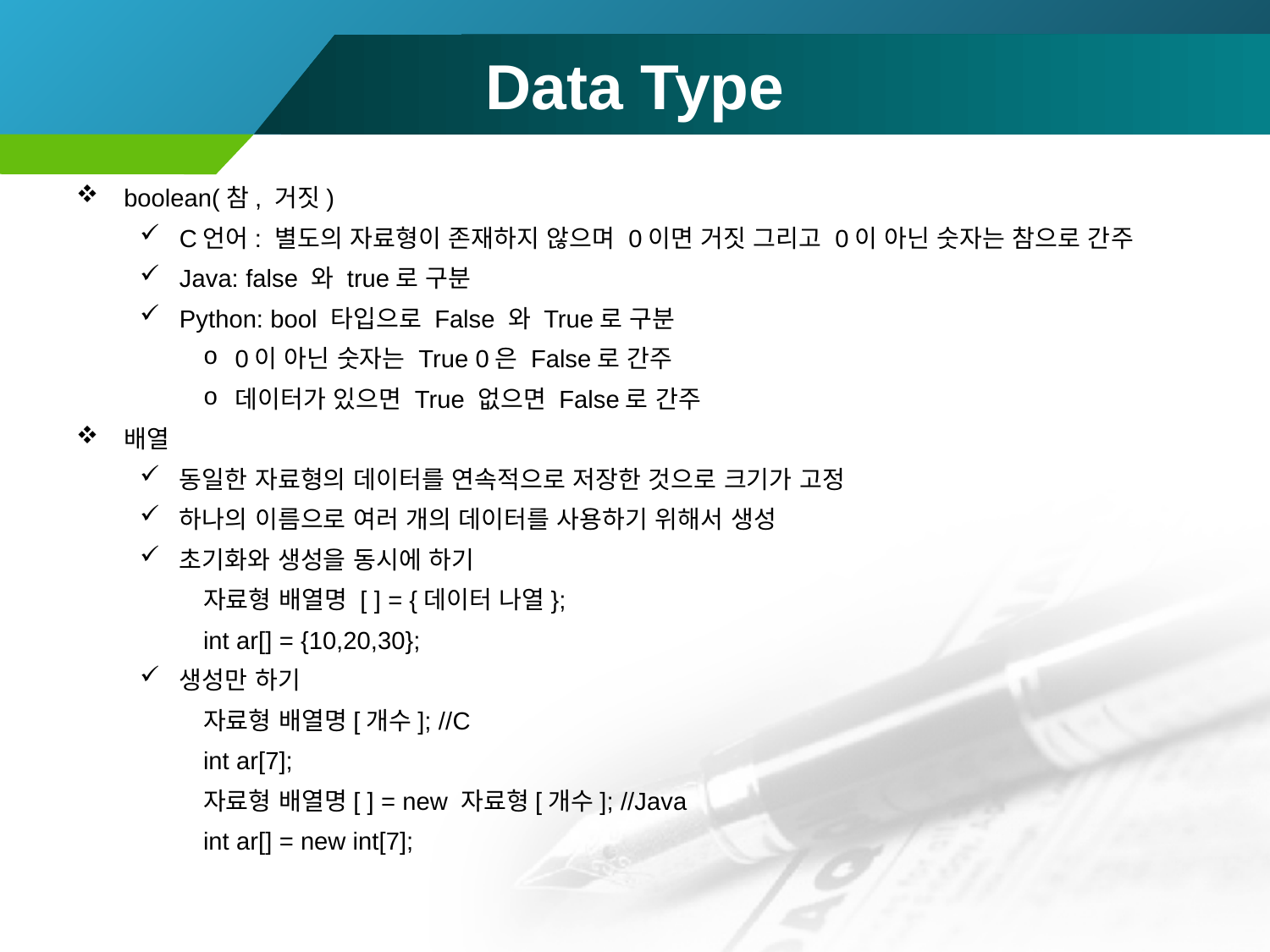

# Data Type
boolean(참, 거짓)
C언어: 별도의 자료형이 존재하지 않으며 0이면 거짓 그리고 0이 아닌 숫자는 참으로 간주
Java: false 와 true로 구분
Python: bool 타입으로 False 와 True로 구분
0이 아닌 숫자는 True 0은 False로 간주
데이터가 있으면 True 없으면 False로 간주
배열
동일한 자료형의 데이터를 연속적으로 저장한 것으로 크기가 고정
하나의 이름으로 여러 개의 데이터를 사용하기 위해서 생성
초기화와 생성을 동시에 하기
자료형 배열명 [ ] = {데이터 나열};
int ar[] = {10,20,30};
생성만 하기
자료형 배열명[개수]; //C
int ar[7];
자료형 배열명[ ] = new 자료형[개수]; //Java
int ar[] = new int[7];